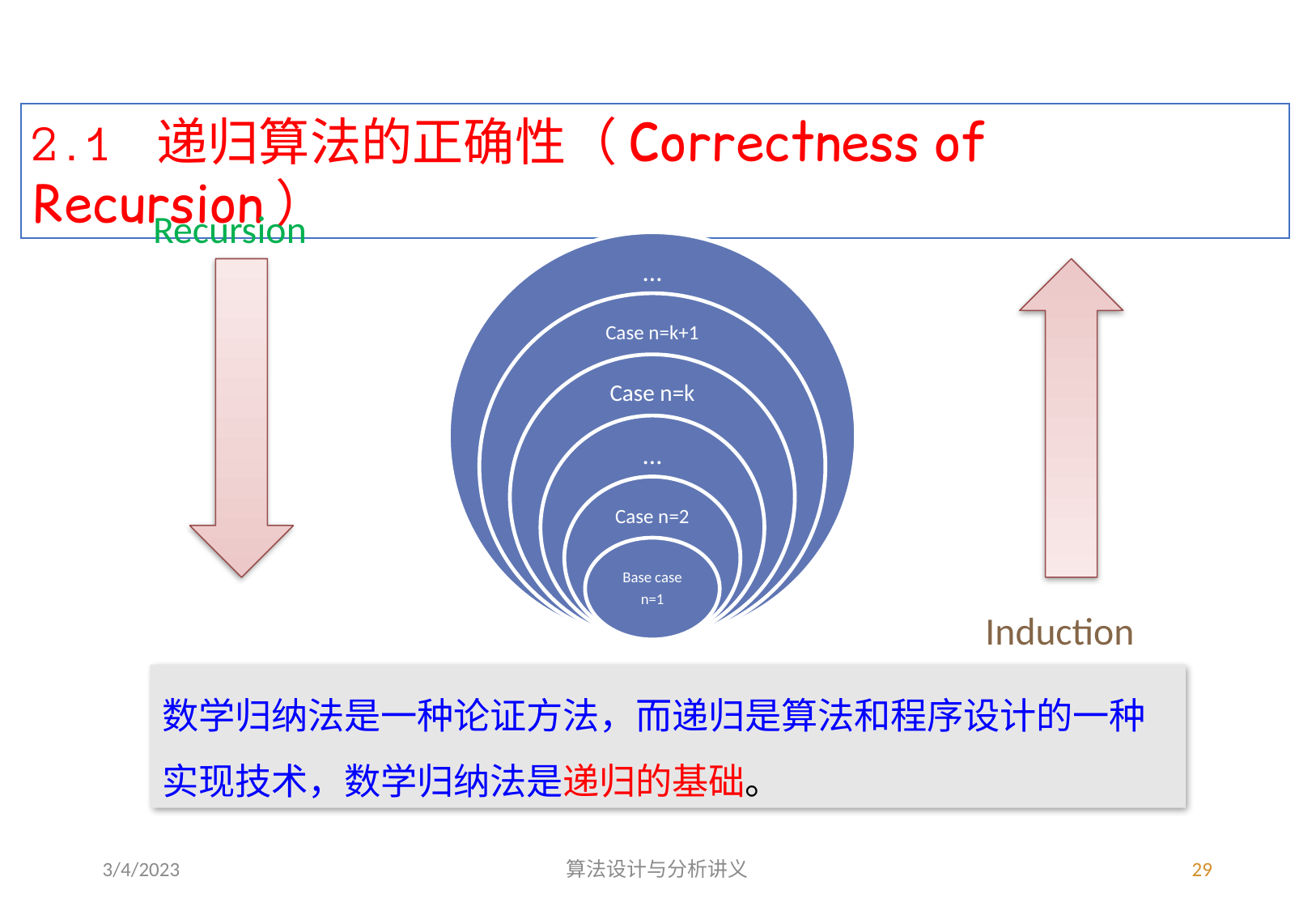

2.1 递归算法的正确性（Correctness of Recursion）
Recursion
…
Case n=k+1
Case n=k
…
Case n=2
Base case
n=1

Induction
数学归纳法是一种论证方法，而递归是算法和程序设计的一种实现技术，数学归纳法是递归的基础。
3/4/2023
算法设计与分析讲义
29